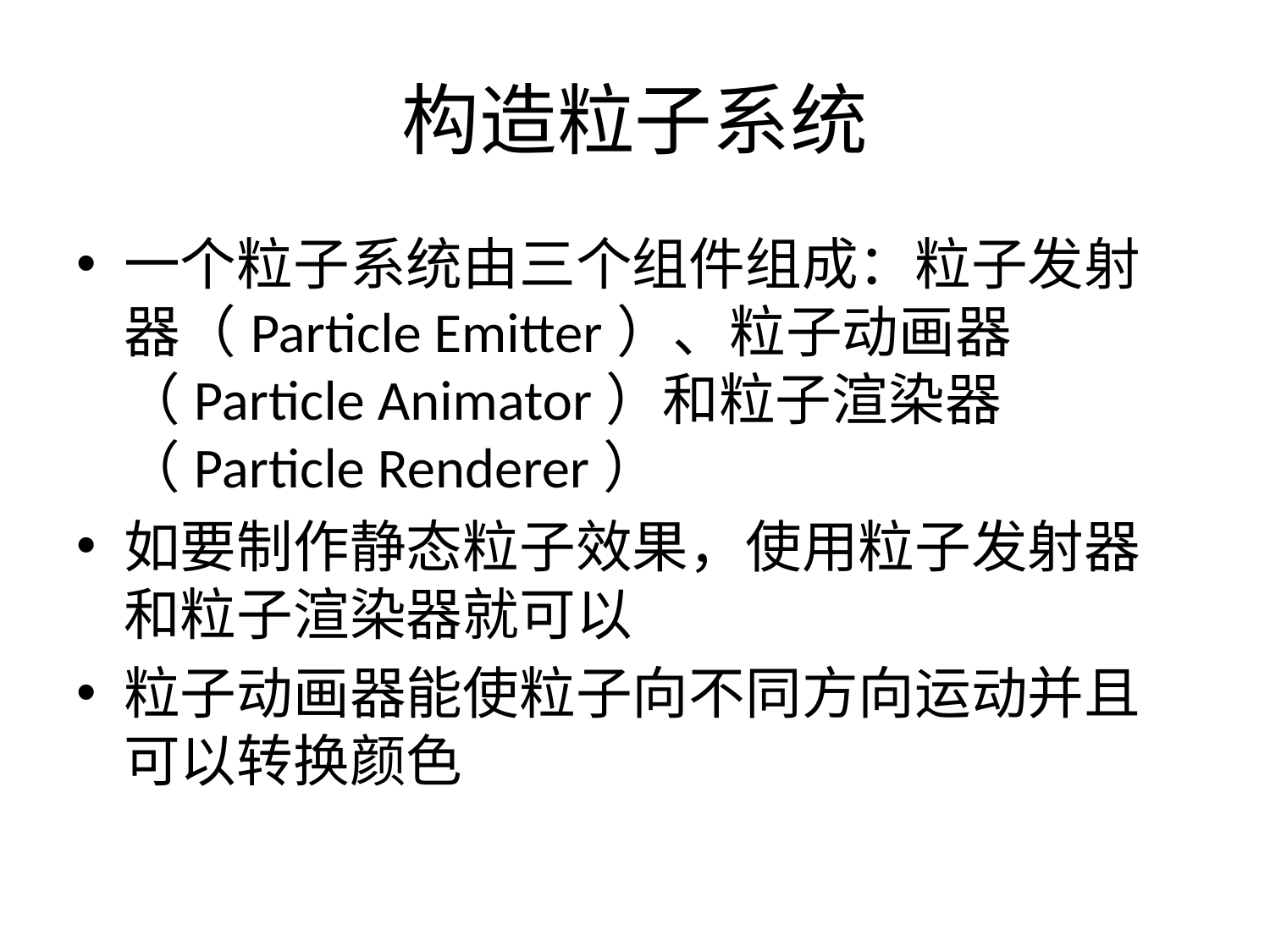

# 构造粒子系统
一个粒子系统由三个组件组成：粒子发射器（Particle Emitter）、粒子动画器（Particle Animator）和粒子渲染器（Particle Renderer）
如要制作静态粒子效果，使用粒子发射器和粒子渲染器就可以
粒子动画器能使粒子向不同方向运动并且可以转换颜色